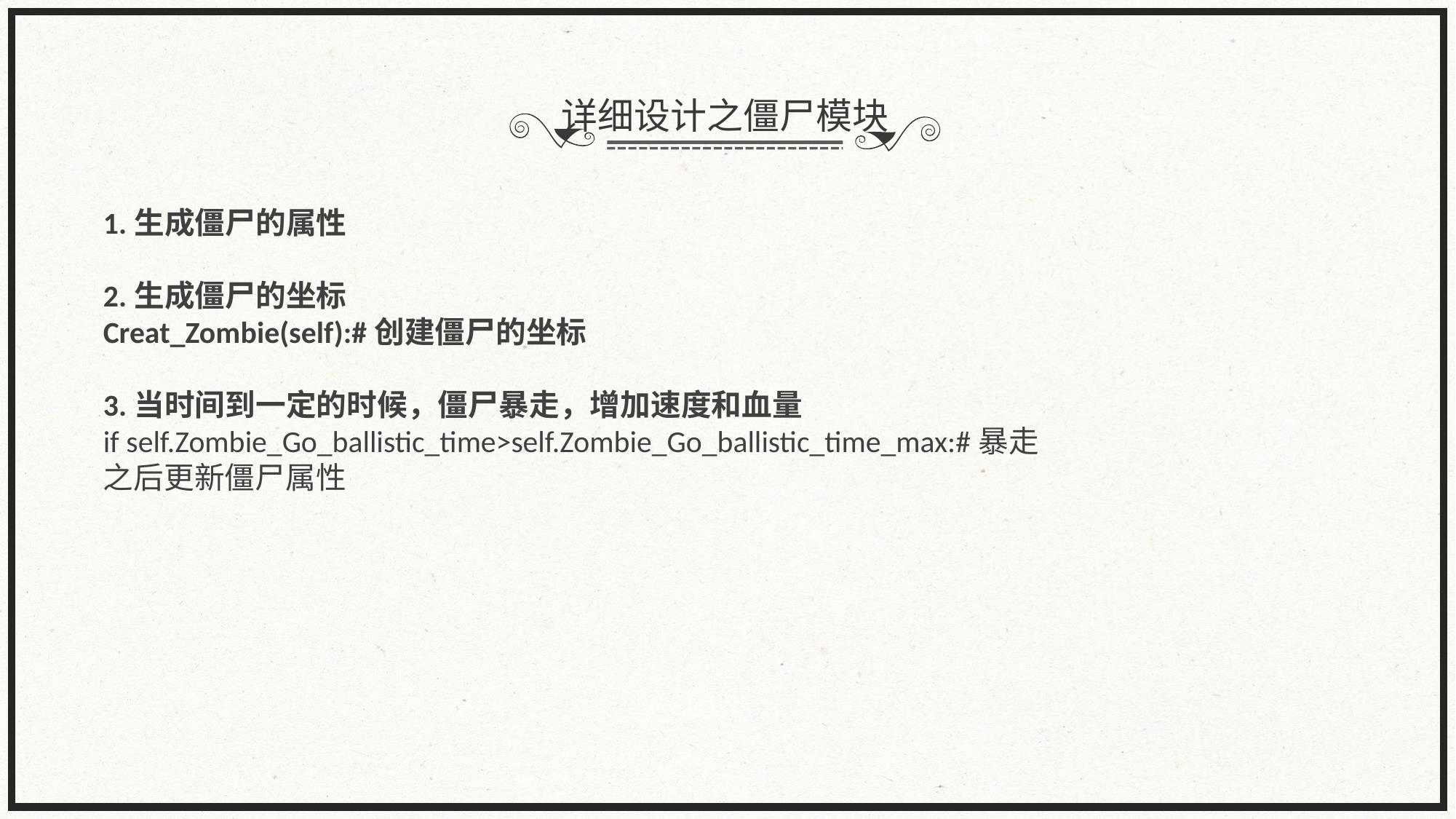

详细设计之僵尸模块

1.生成僵尸的属性

2.生成僵尸的坐标
Creat_Zombie(self):#创建僵尸的坐标

3.当时间到一定的时候，僵尸暴走，增加速度和血量
if self.Zombie_Go_ballistic_time>self.Zombie_Go_ballistic_time_max:#暴走之后更新僵尸属性